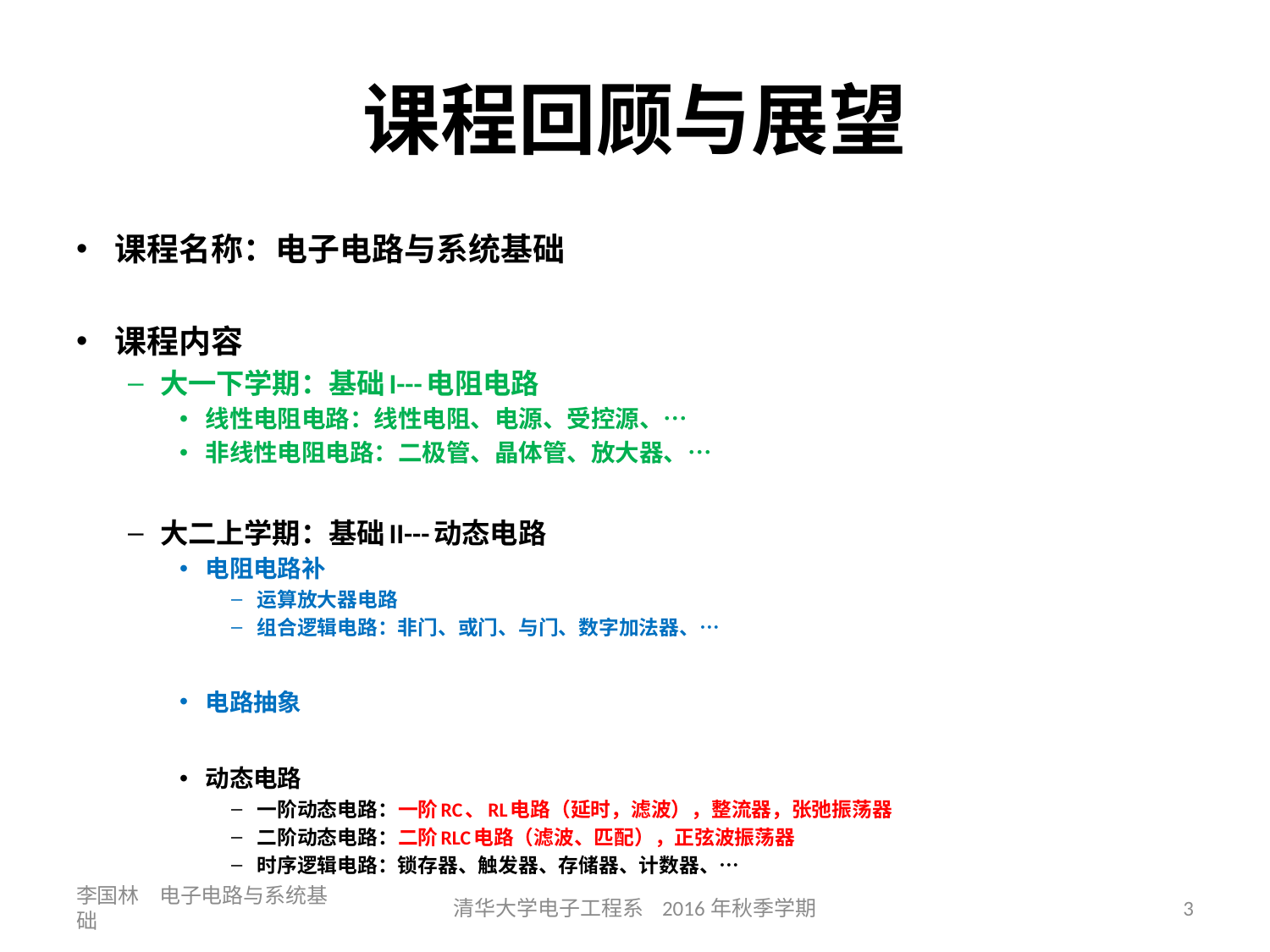

# 课程回顾与展望
课程名称：电子电路与系统基础

课程内容
大一下学期：基础I---电阻电路
线性电阻电路：线性电阻、电源、受控源、…
非线性电阻电路：二极管、晶体管、放大器、…

大二上学期：基础II---动态电路
电阻电路补
运算放大器电路
组合逻辑电路：非门、或门、与门、数字加法器、…

电路抽象

动态电路
一阶动态电路：一阶RC、RL电路（延时，滤波），整流器，张弛振荡器
二阶动态电路：二阶RLC电路（滤波、匹配），正弦波振荡器
时序逻辑电路：锁存器、触发器、存储器、计数器、…
李国林   电子电路与系统基础
清华大学电子工程系  2016年秋季学期
3